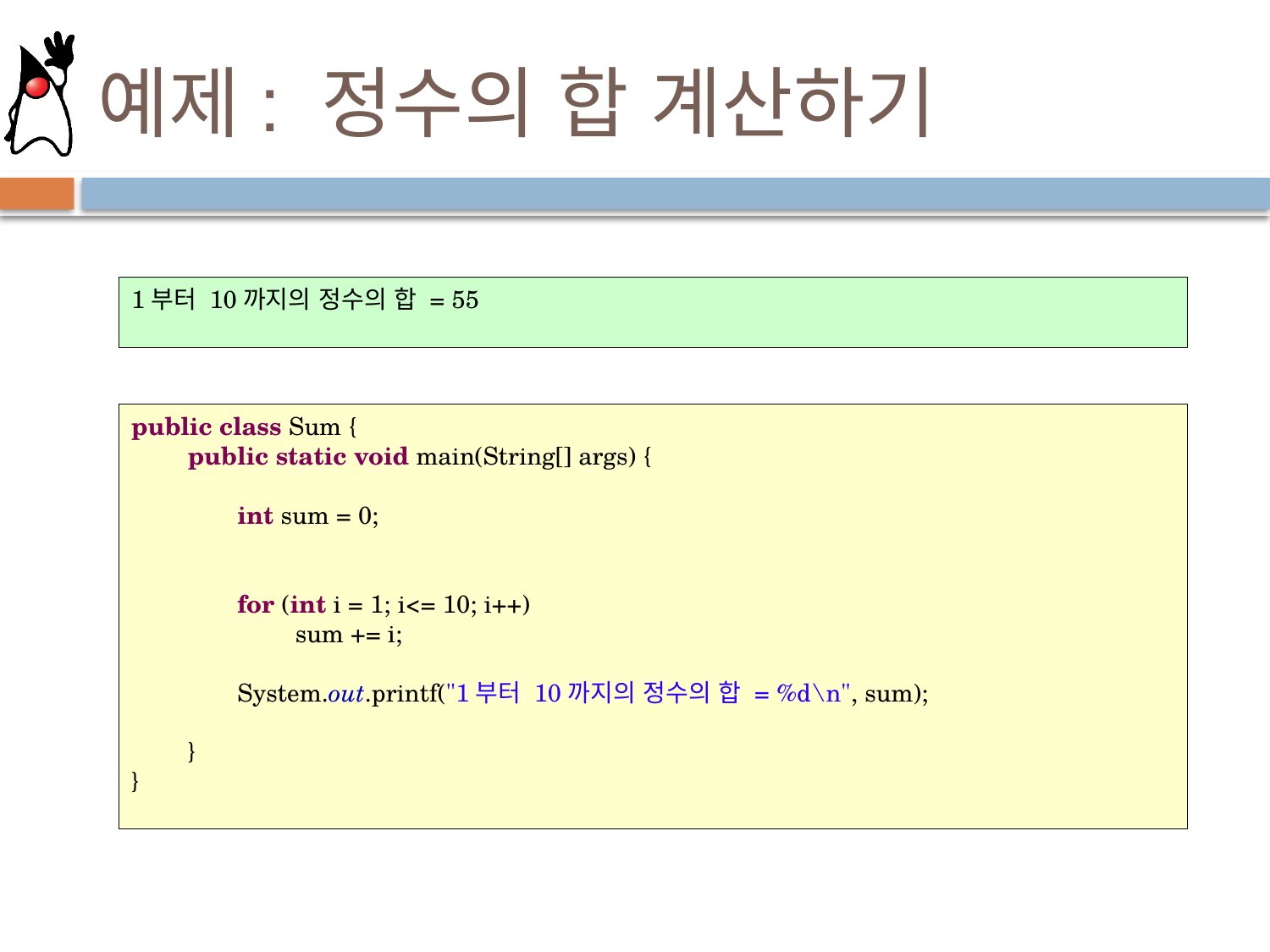

# 예제: 정수의 합 계산하기
1부터 10까지의 정수의 합 = 55
public class Sum {
       public static void main(String[] args) {

             int sum = 0;

             for (int i = 1; i<= 10; i++)
                    sum += i;

             System.out.printf("1부터 10까지의 정수의 합 = %d\n", sum);

       }
}